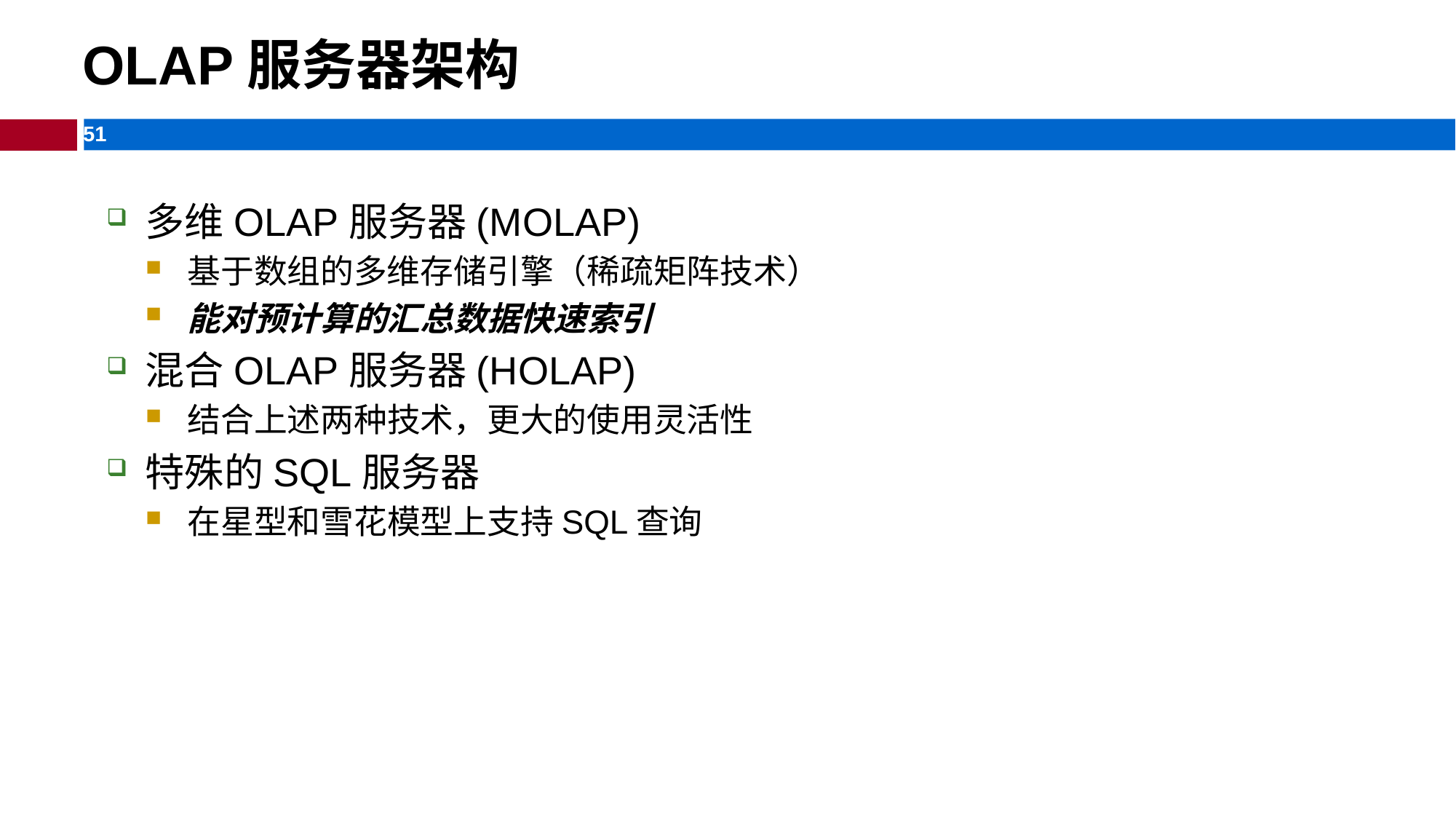

OLAP服务器架构
多维OLAP服务器(MOLAP)
基于数组的多维存储引擎（稀疏矩阵技术）
能对预计算的汇总数据快速索引
混合OLAP服务器(HOLAP)
结合上述两种技术，更大的使用灵活性
特殊的SQL服务器
在星型和雪花模型上支持SQL查询